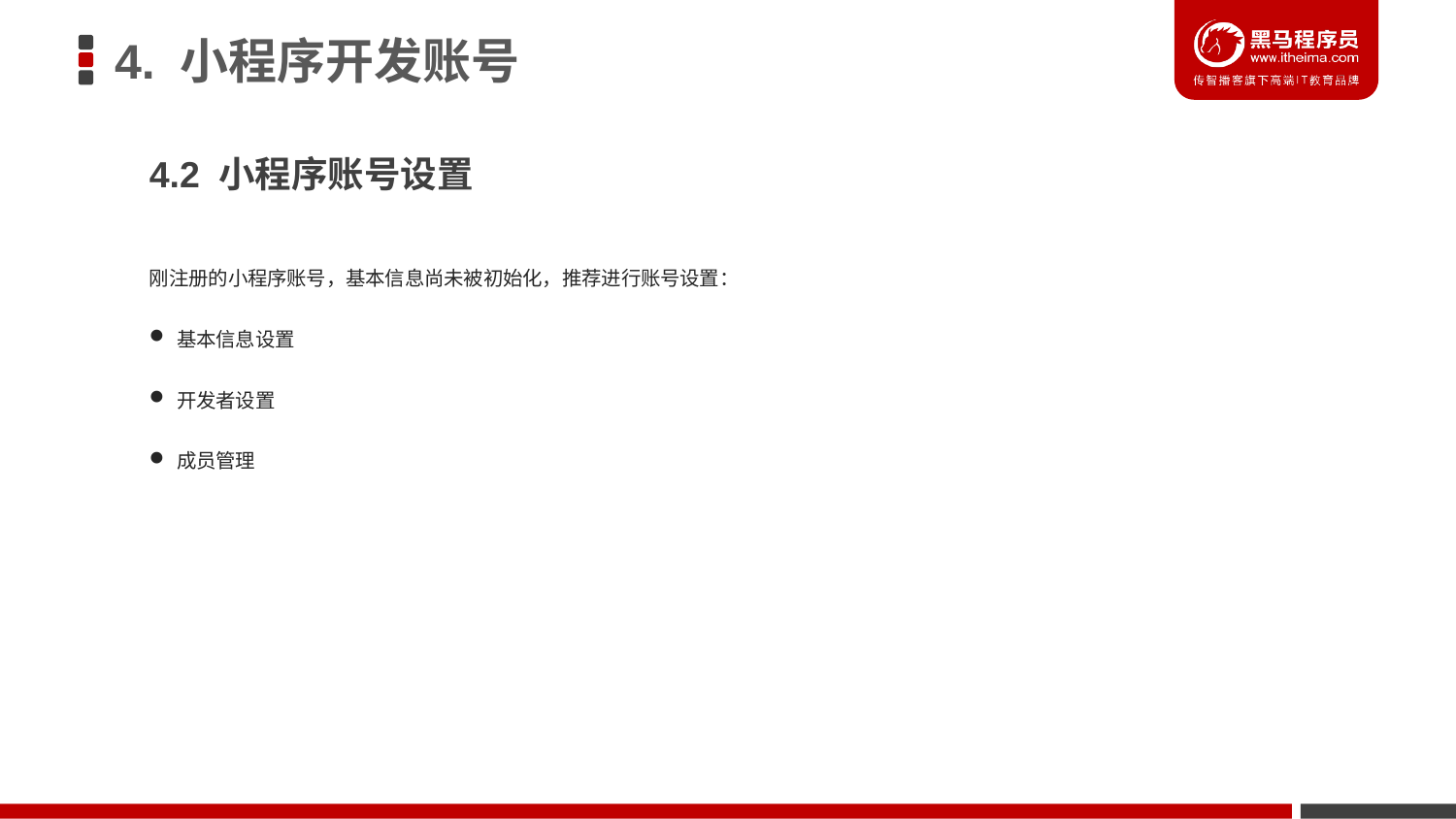

# 4. 小程序开发账号
4.2 小程序账号设置
刚注册的小程序账号，基本信息尚未被初始化，推荐进行账号设置：
基本信息设置
开发者设置
成员管理